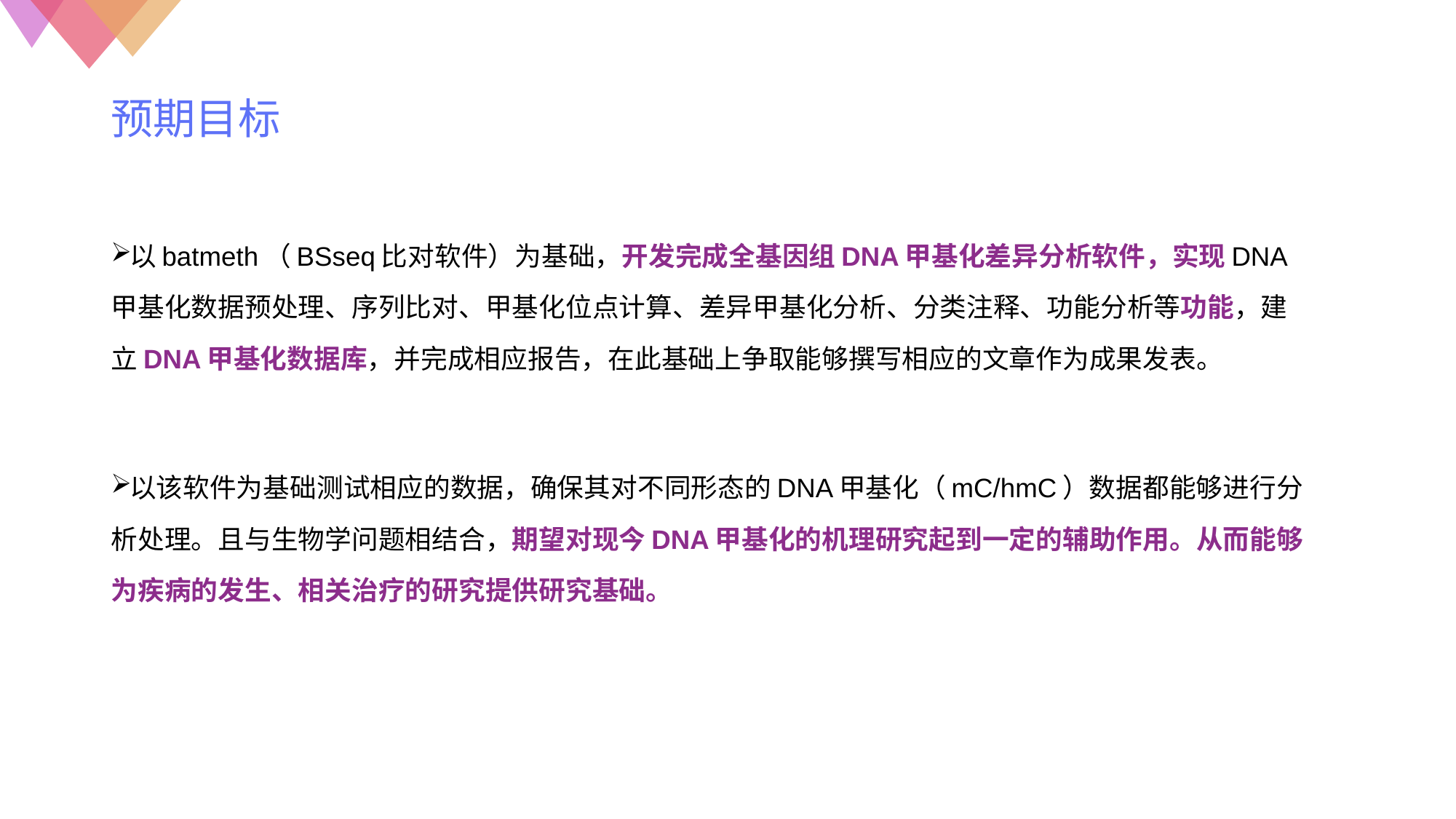

# 预期目标

以batmeth（BSseq比对软件）为基础，开发完成全基因组DNA甲基化差异分析软件，实现DNA甲基化数据预处理、序列比对、甲基化位点计算、差异甲基化分析、分类注释、功能分析等功能，建立DNA甲基化数据库，并完成相应报告，在此基础上争取能够撰写相应的文章作为成果发表。

以该软件为基础测试相应的数据，确保其对不同形态的DNA甲基化（mC/hmC）数据都能够进行分析处理。且与生物学问题相结合，期望对现今DNA甲基化的机理研究起到一定的辅助作用。从而能够为疾病的发生、相关治疗的研究提供研究基础。